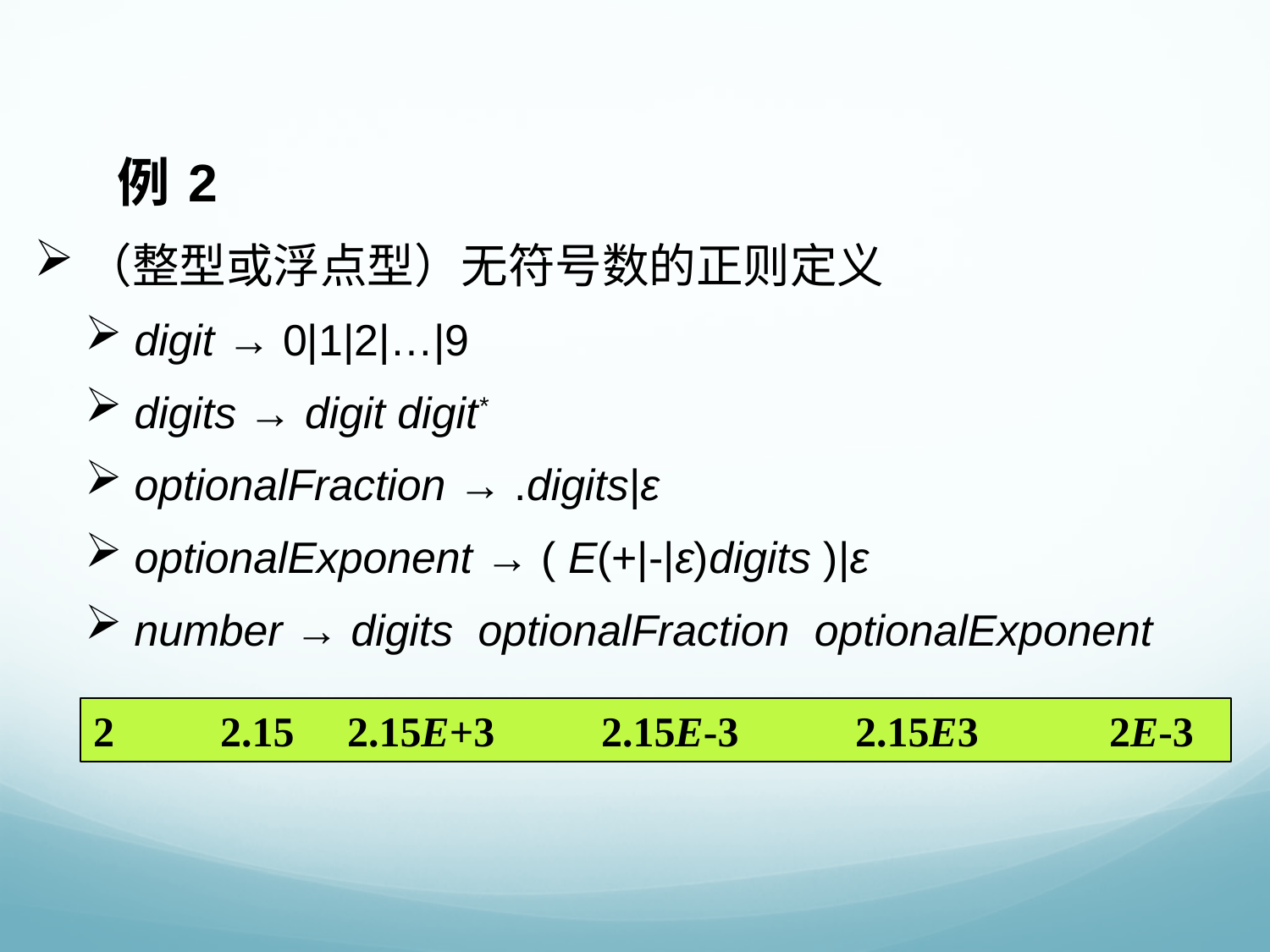

# 例2
（整型或浮点型）无符号数的正则定义
digit → 0|1|2|…|9
digits → digit digit*
optionalFraction → .digits|ε
optionalExponent → ( E(+|-|ε)digits )|ε
number → digits  optionalFraction  optionalExponent
2	2.15	2.15E+3	2.15E-3	2.15E3		2E-3